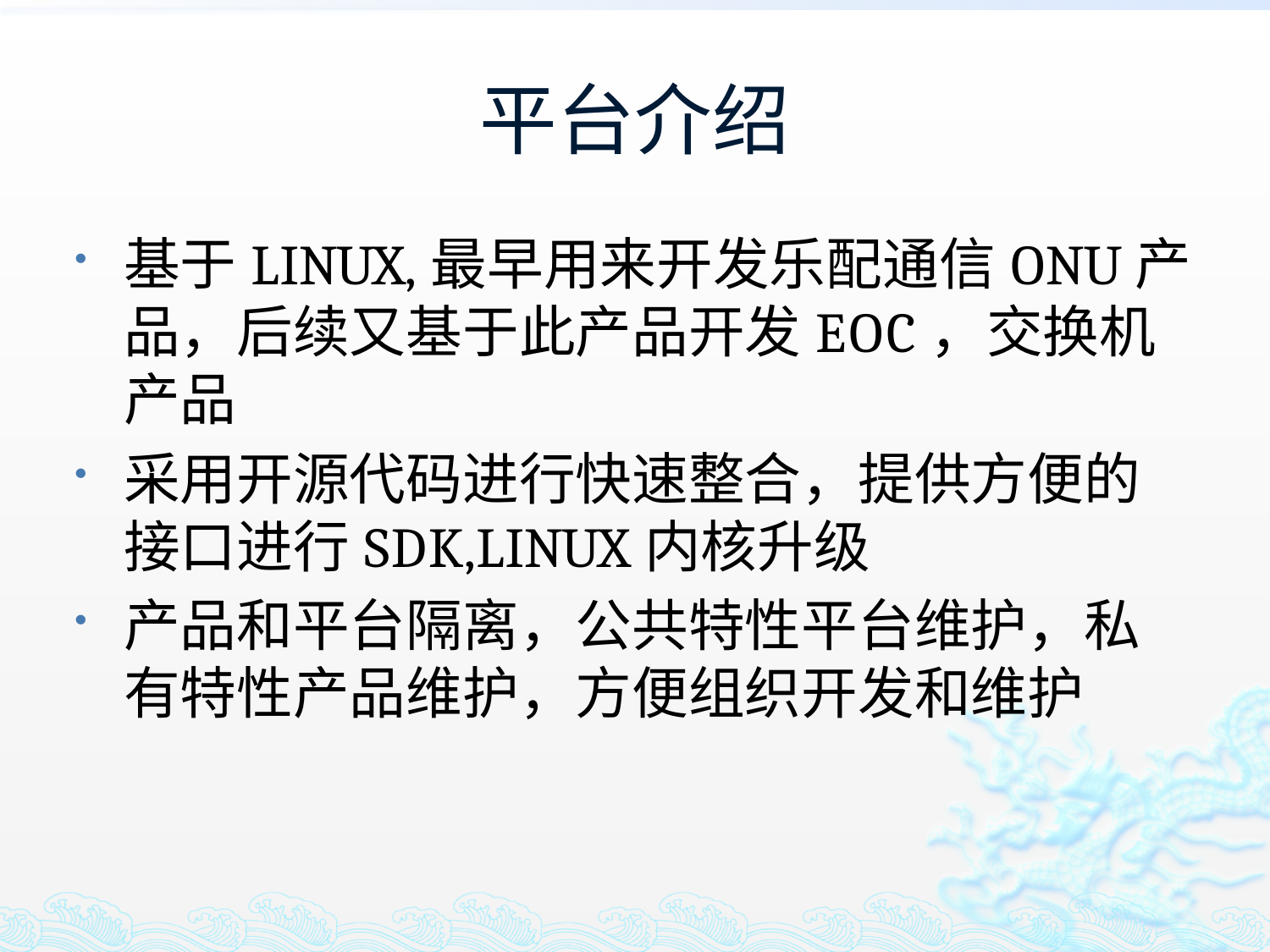

# 平台介绍
基于LINUX,最早用来开发乐配通信ONU产品，后续又基于此产品开发EOC，交换机产品
采用开源代码进行快速整合，提供方便的接口进行SDK,LINUX内核升级
产品和平台隔离，公共特性平台维护，私有特性产品维护，方便组织开发和维护